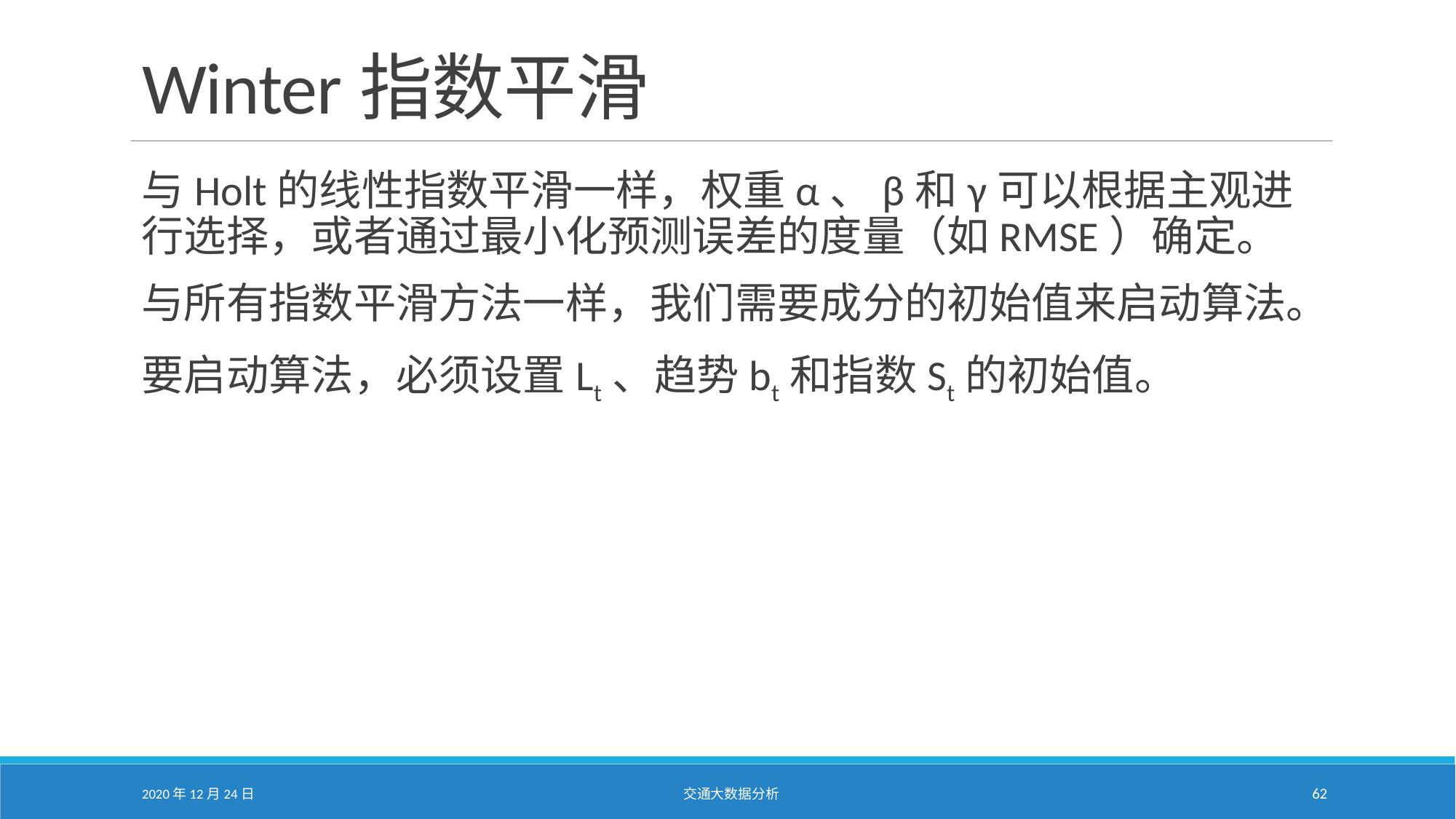

# Winter指数平滑
与Holt的线性指数平滑一样，权重α、β和γ可以根据主观进行选择，或者通过最小化预测误差的度量（如RMSE）确定。
与所有指数平滑方法一样，我们需要成分的初始值来启动算法。
要启动算法，必须设置Lt、趋势bt和指数St的初始值。
2020年12月24日
交通大数据分析
62